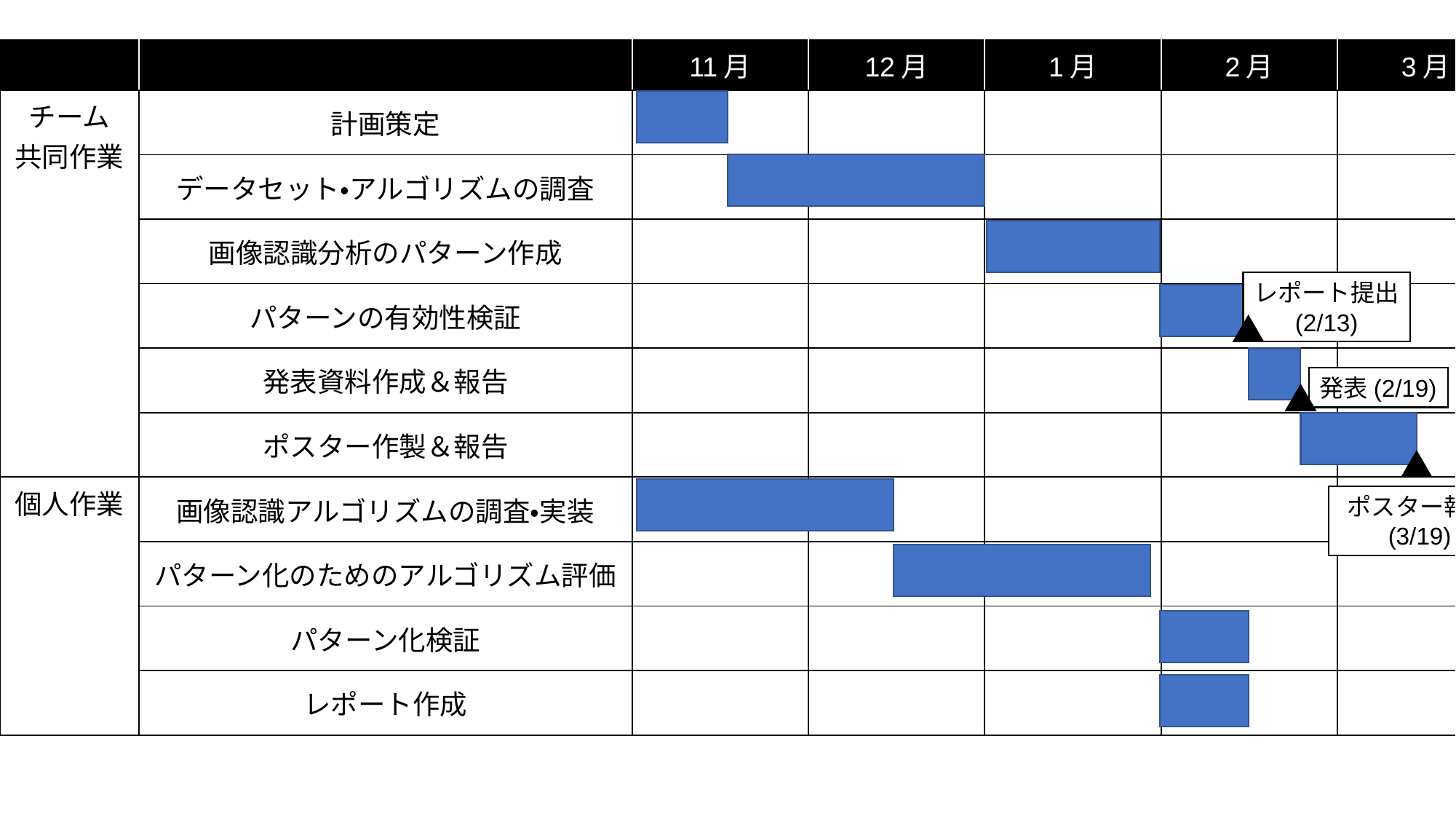

|  |  | 11月 | 12月 | 1月 | 2月 | 3月 |
| --- | --- | --- | --- | --- | --- | --- |
| チーム 共同作業 | 計画策定 |  |  |  |  |  |
|  | データセット・アルゴリズムの調査 |  |  |  |  |  |
|  | 画像認識分析のパターン作成 |  |  |  |  |  |
|  | パターンの有効性検証 |  |  |  |  |  |
|  | 発表資料作成＆報告 |  |  |  |  |  |
|  | ポスター作製＆報告 |  |  |  |  |  |
| 個人作業 | 画像認識アルゴリズムの調査・実装 |  |  |  |  |  |
|  | パターン化のためのアルゴリズム評価 |  |  |  |  |  |
|  | パターン化検証 |  |  |  |  |  |
|  | レポート作成 |  |  |  |  |  |

レポート提出
(2/13)

発表(2/19)

ポスター報告
(3/19)